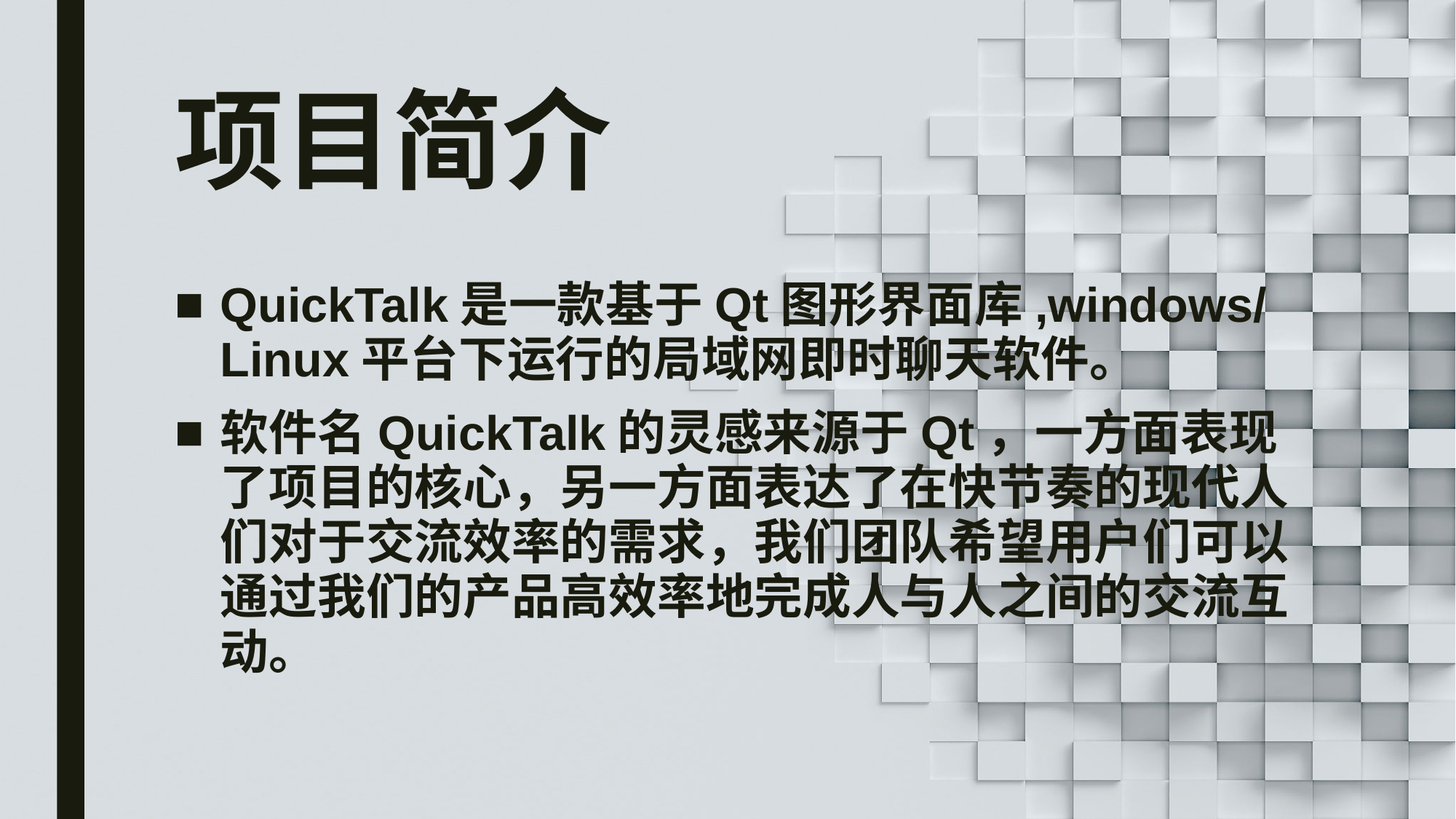

# 项目简介
QuickTalk是一款基于Qt图形界面库,windows/Linux平台下运行的局域网即时聊天软件。
软件名QuickTalk的灵感来源于Qt，一方面表现了项目的核心，另一方面表达了在快节奏的现代人们对于交流效率的需求，我们团队希望用户们可以通过我们的产品高效率地完成人与人之间的交流互动。